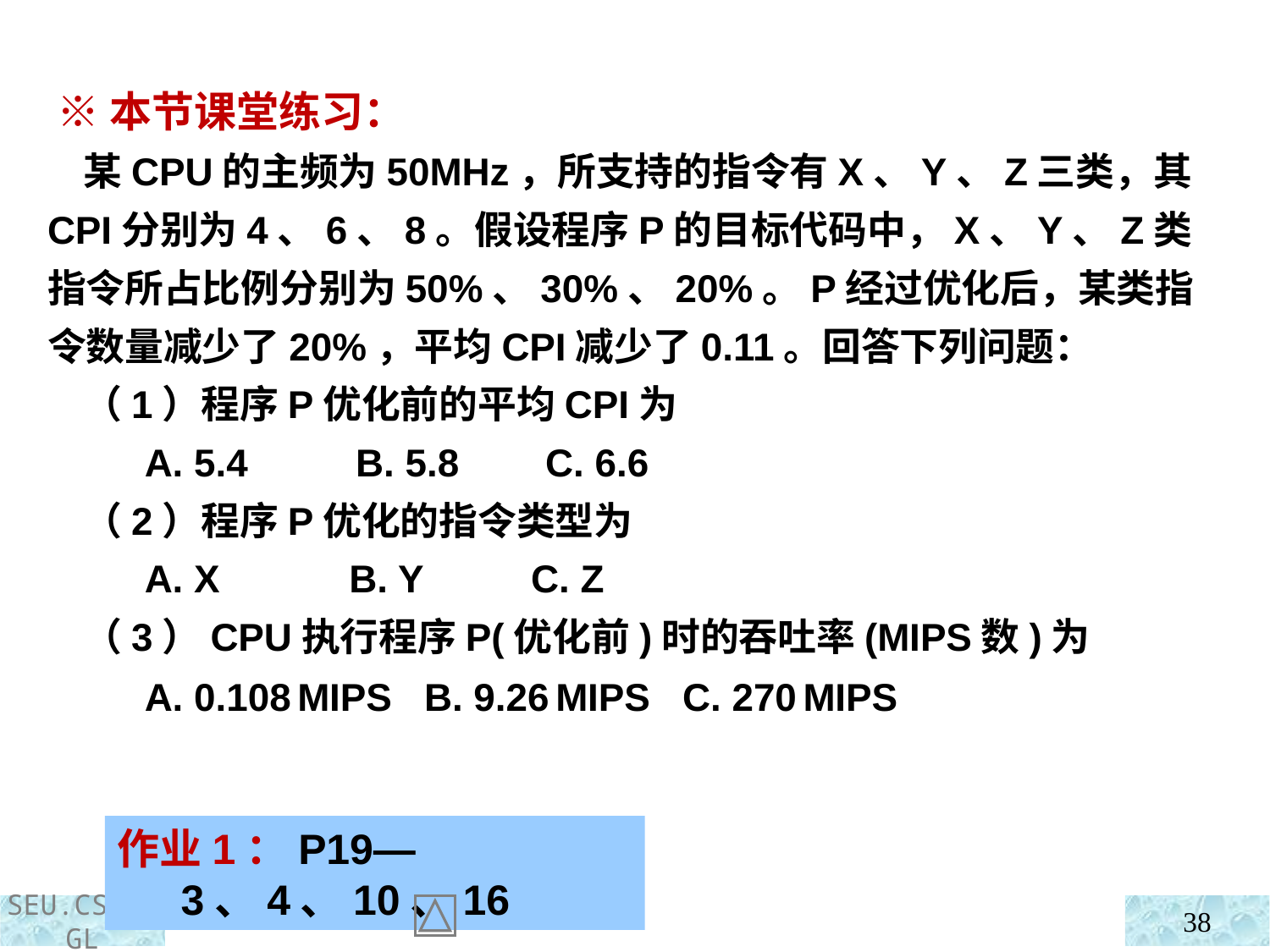

※本节课堂练习：
   某CPU的主频为50MHz，所支持的指令有X、Y、Z三类，其CPI分别为4、6、8。假设程序P的目标代码中，X、Y、Z类指令所占比例分别为50%、30%、20%。P经过优化后，某类指令数量减少了20%，平均CPI减少了0.11。回答下列问题：
   （1）程序P优化前的平均CPI为
         A. 5.4          B. 5.8        C. 6.6
   （2）程序P优化的指令类型为
         A. X            B. Y          C. Z
   （3）CPU执行程序P(优化前)时的吞吐率(MIPS数)为
         A. 0.108 MIPS   B. 9.26 MIPS   C. 270 MIPS
作业1：P19—3、4、10、16
38